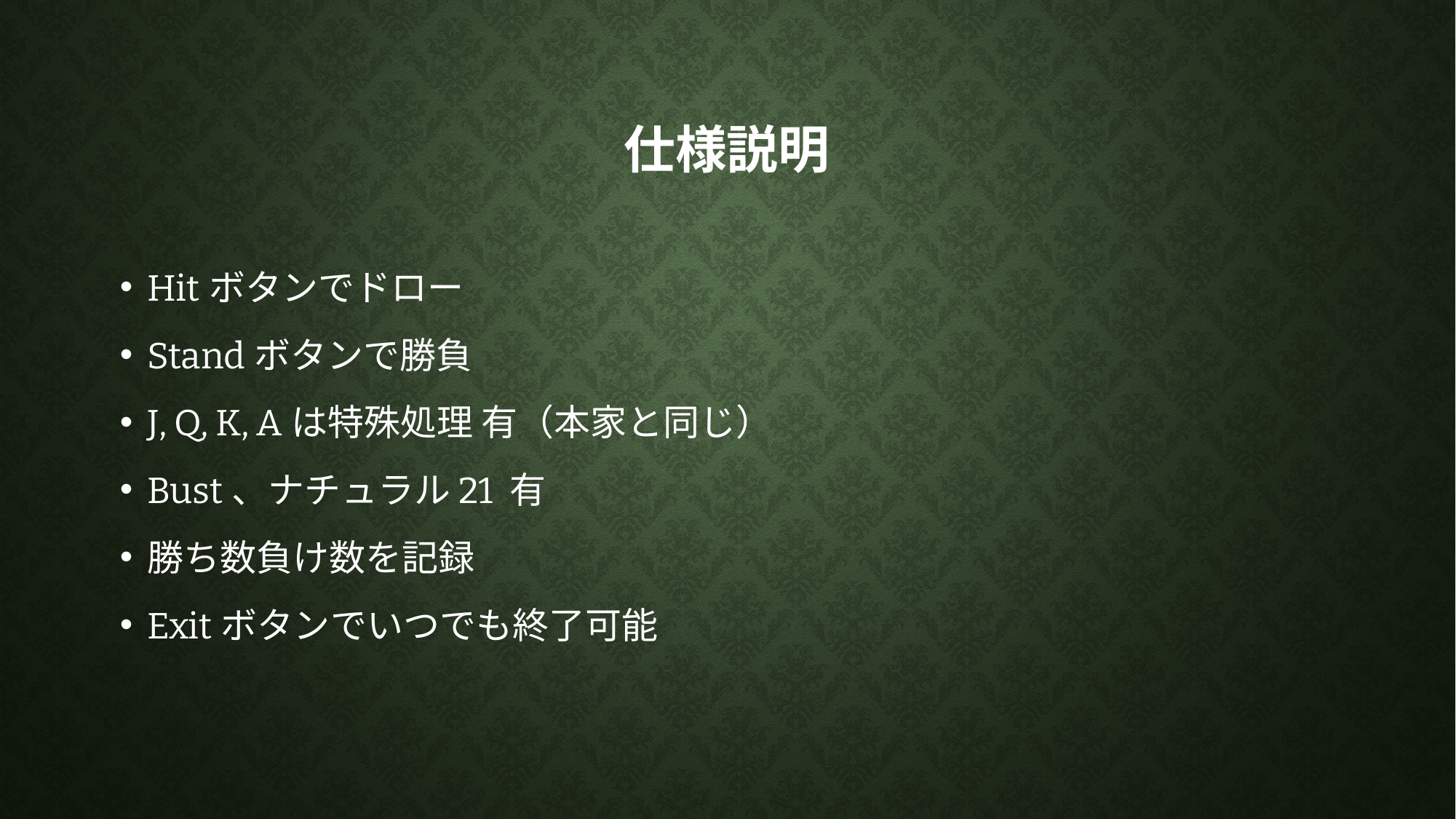

# 仕様説明
Hitボタンでドロー
Standボタンで勝負
J, Q, K, Aは特殊処理 有（本家と同じ）
Bust、ナチュラル21 有
勝ち数負け数を記録
Exitボタンでいつでも終了可能